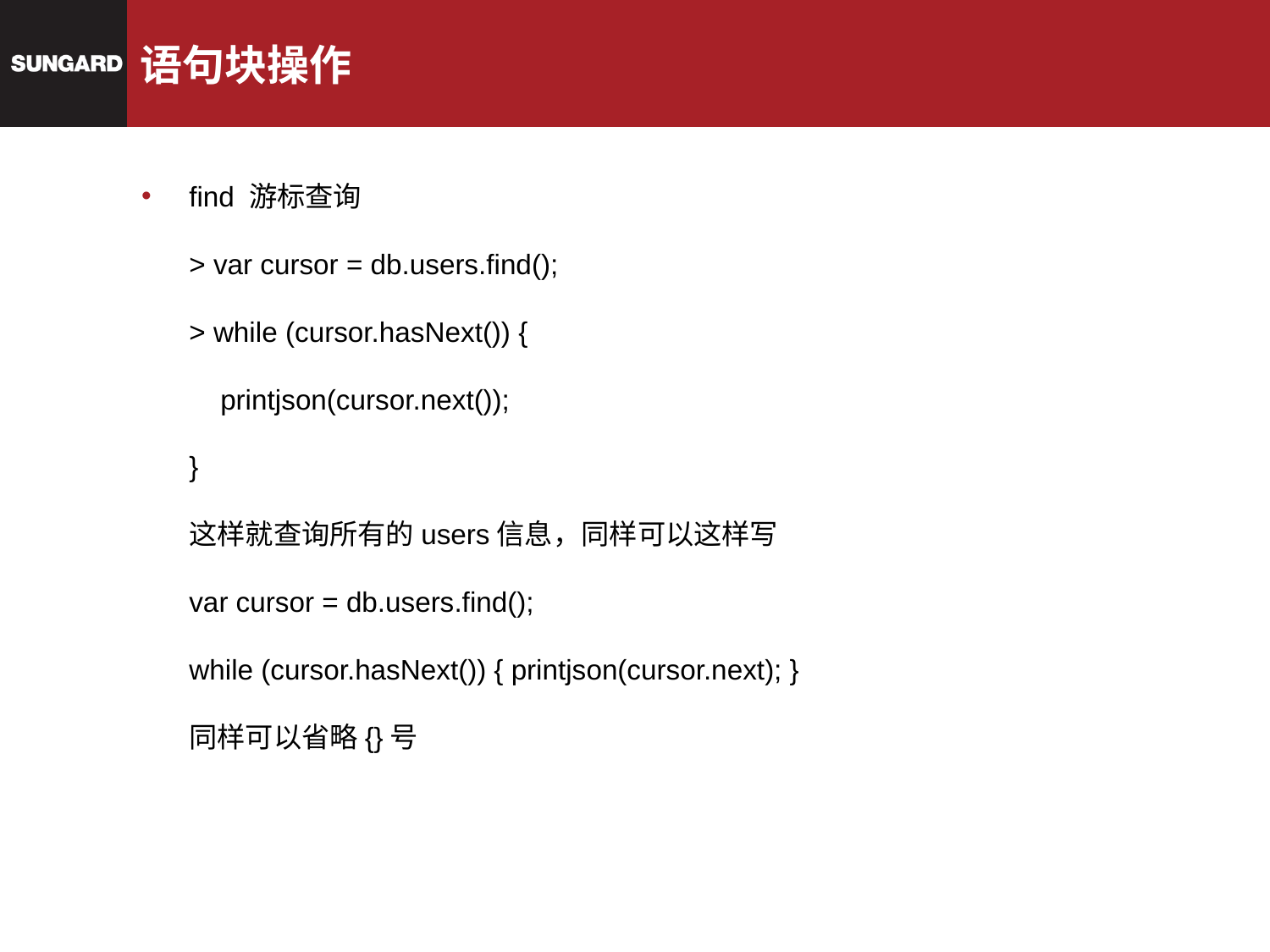

# 语句块操作
find 游标查询
> var cursor = db.users.find();
> while (cursor.hasNext()) {
    printjson(cursor.next());
}
这样就查询所有的users信息，同样可以这样写
var cursor = db.users.find();
while (cursor.hasNext()) { printjson(cursor.next); }
同样可以省略{}号